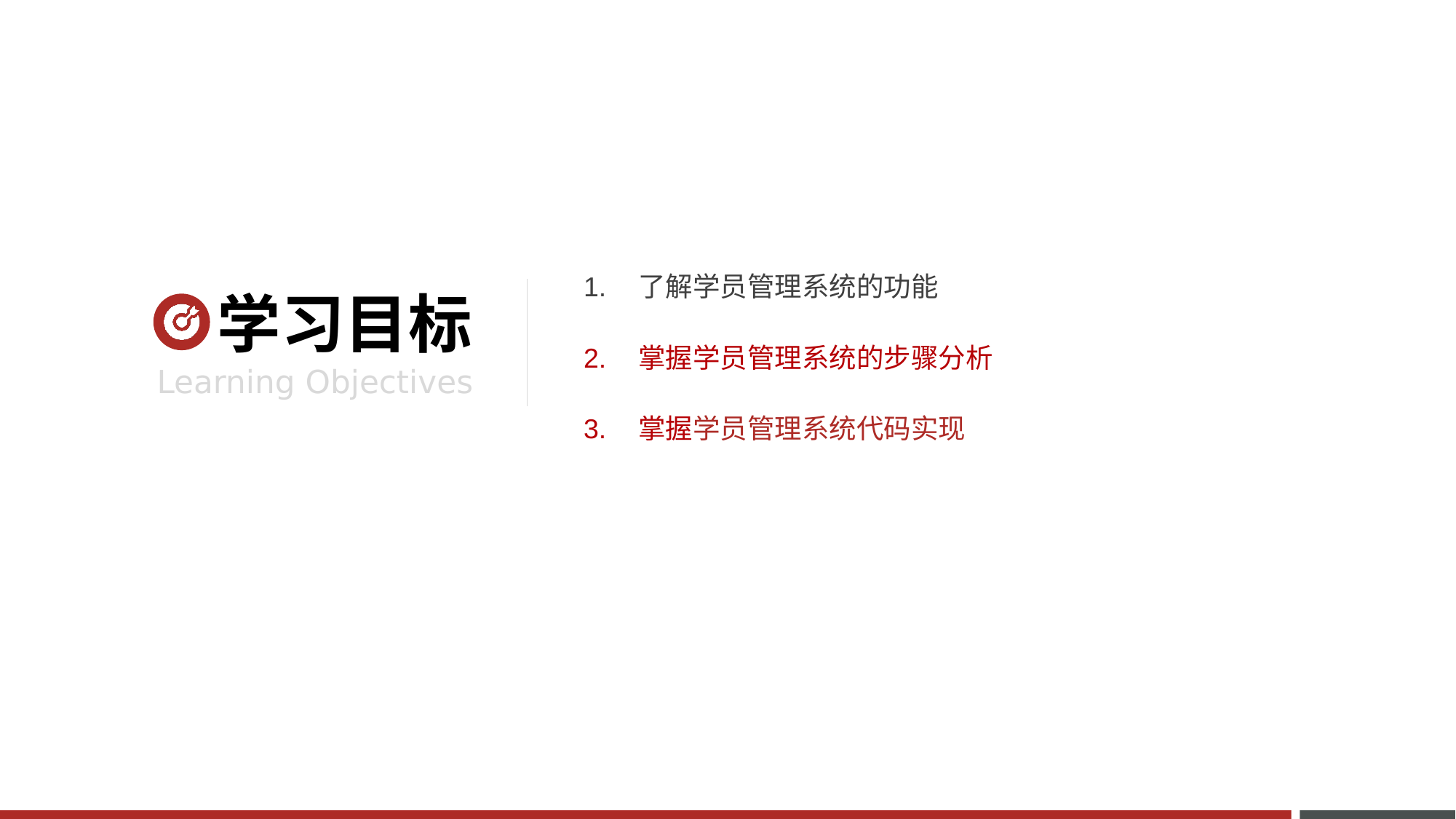

了解学员管理系统的功能
掌握学员管理系统的步骤分析
掌握学员管理系统代码实现